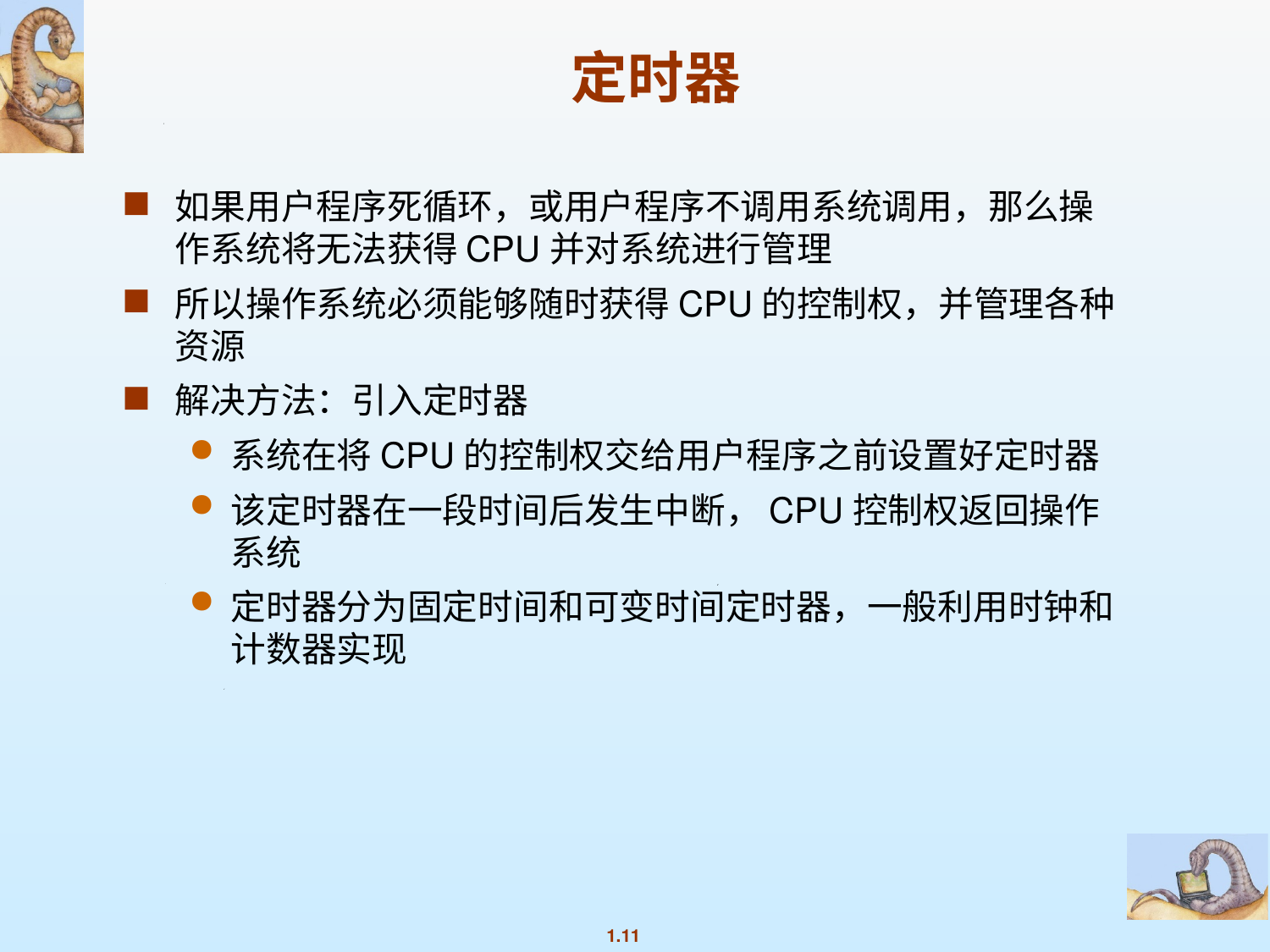

# 定时器
如果用户程序死循环，或用户程序不调用系统调用，那么操作系统将无法获得CPU并对系统进行管理
所以操作系统必须能够随时获得CPU的控制权，并管理各种资源
解决方法：引入定时器
系统在将CPU的控制权交给用户程序之前设置好定时器
该定时器在一段时间后发生中断，CPU控制权返回操作系统
定时器分为固定时间和可变时间定时器，一般利用时钟和计数器实现